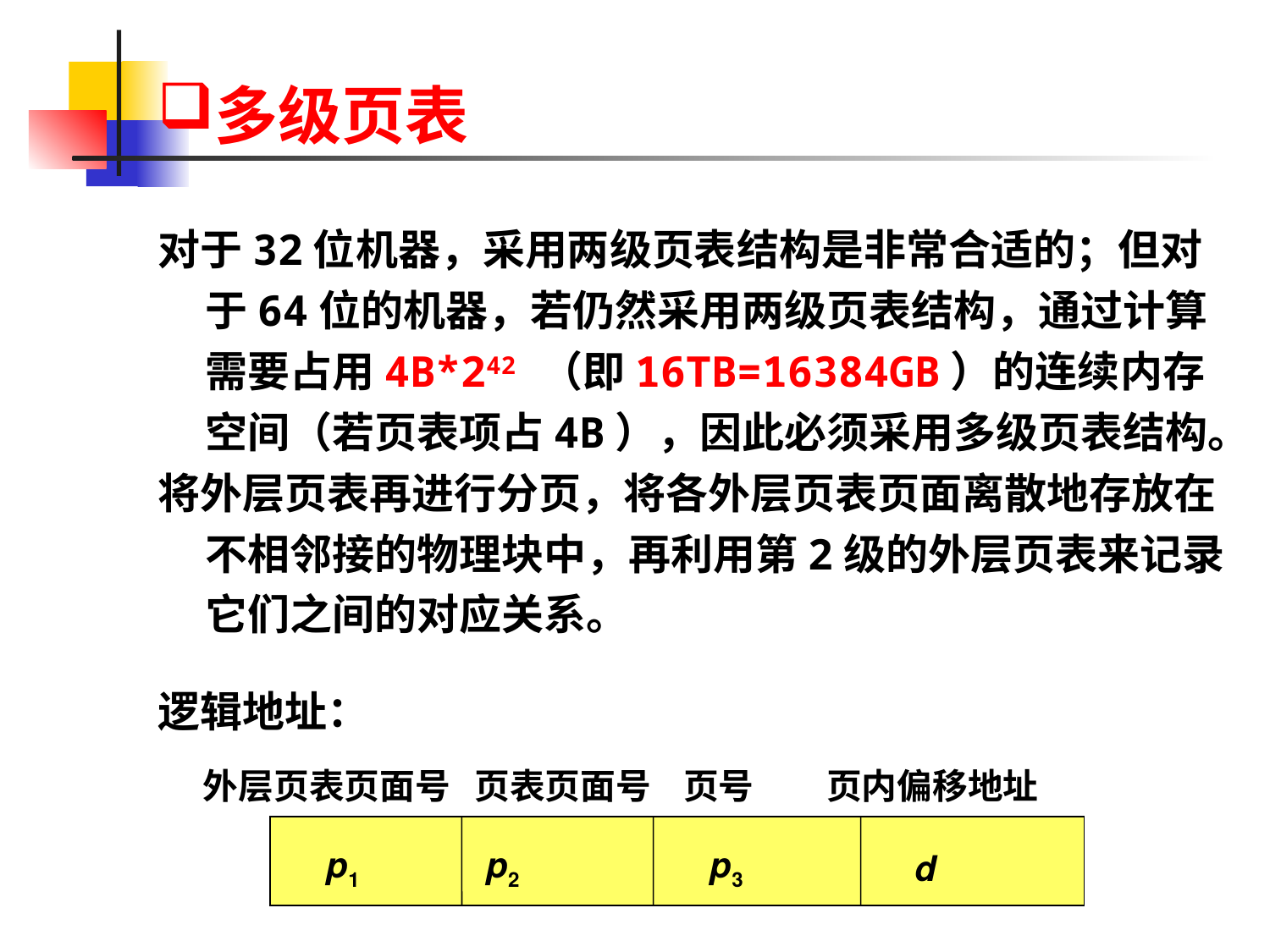

多级页表

对于32位机器，采用两级页表结构是非常合适的；但对于64位的机器，若仍然采用两级页表结构，通过计算需要占用4B*242 （即16TB=16384GB）的连续内存空间（若页表项占4B），因此必须采用多级页表结构。
将外层页表再进行分页，将各外层页表页面离散地存放在不相邻接的物理块中，再利用第2级的外层页表来记录它们之间的对应关系。
逻辑地址：
外层页表页面号   页表页面号    页号         页内偏移地址

p1
p2
p3
d